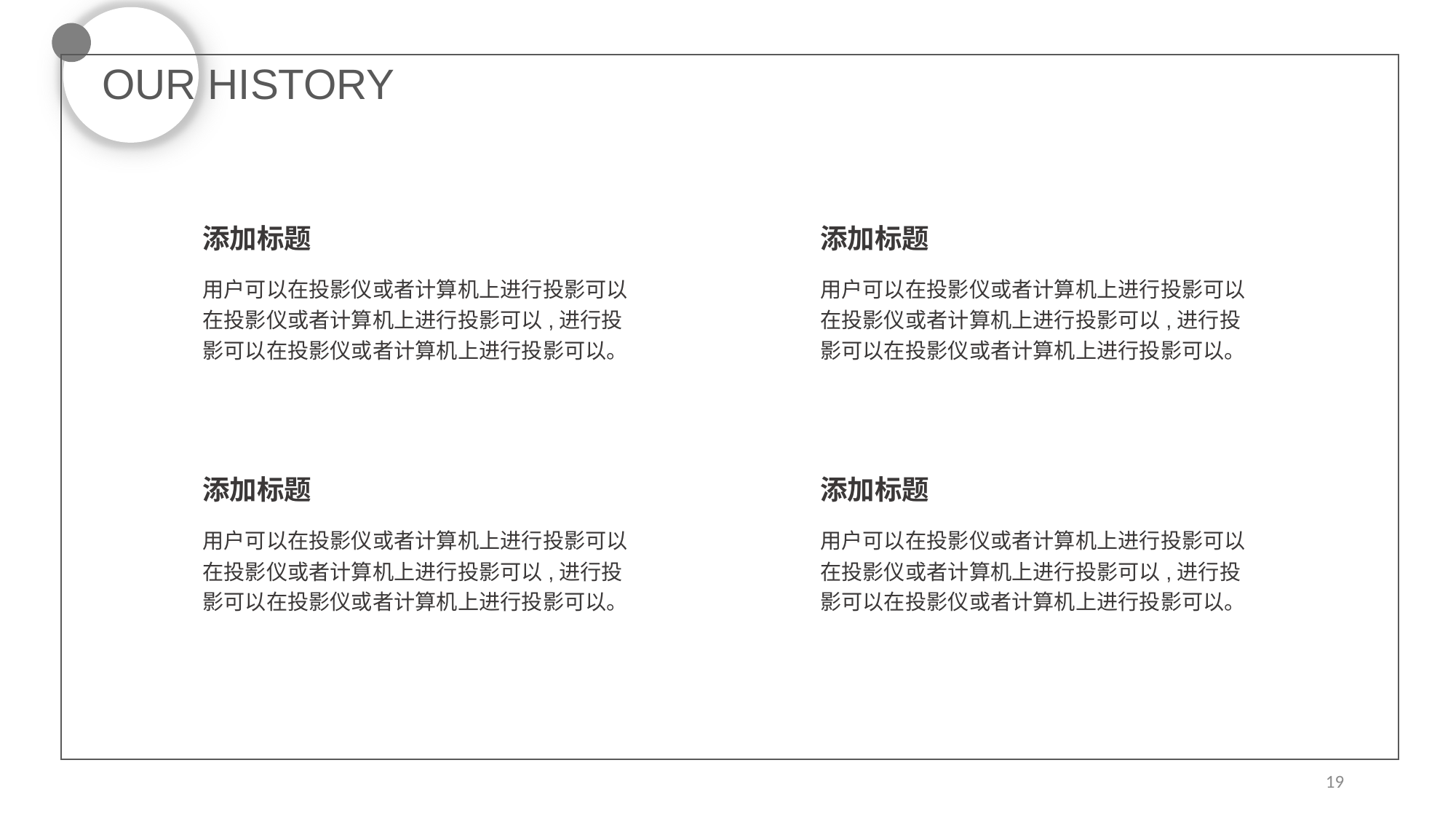

OUR HISTORY
添加标题
添加标题
用户可以在投影仪或者计算机上进行投影可以在投影仪或者计算机上进行投影可以,进行投影可以在投影仪或者计算机上进行投影可以。
用户可以在投影仪或者计算机上进行投影可以在投影仪或者计算机上进行投影可以,进行投影可以在投影仪或者计算机上进行投影可以。
添加标题
添加标题
用户可以在投影仪或者计算机上进行投影可以在投影仪或者计算机上进行投影可以,进行投影可以在投影仪或者计算机上进行投影可以。
用户可以在投影仪或者计算机上进行投影可以在投影仪或者计算机上进行投影可以,进行投影可以在投影仪或者计算机上进行投影可以。
19